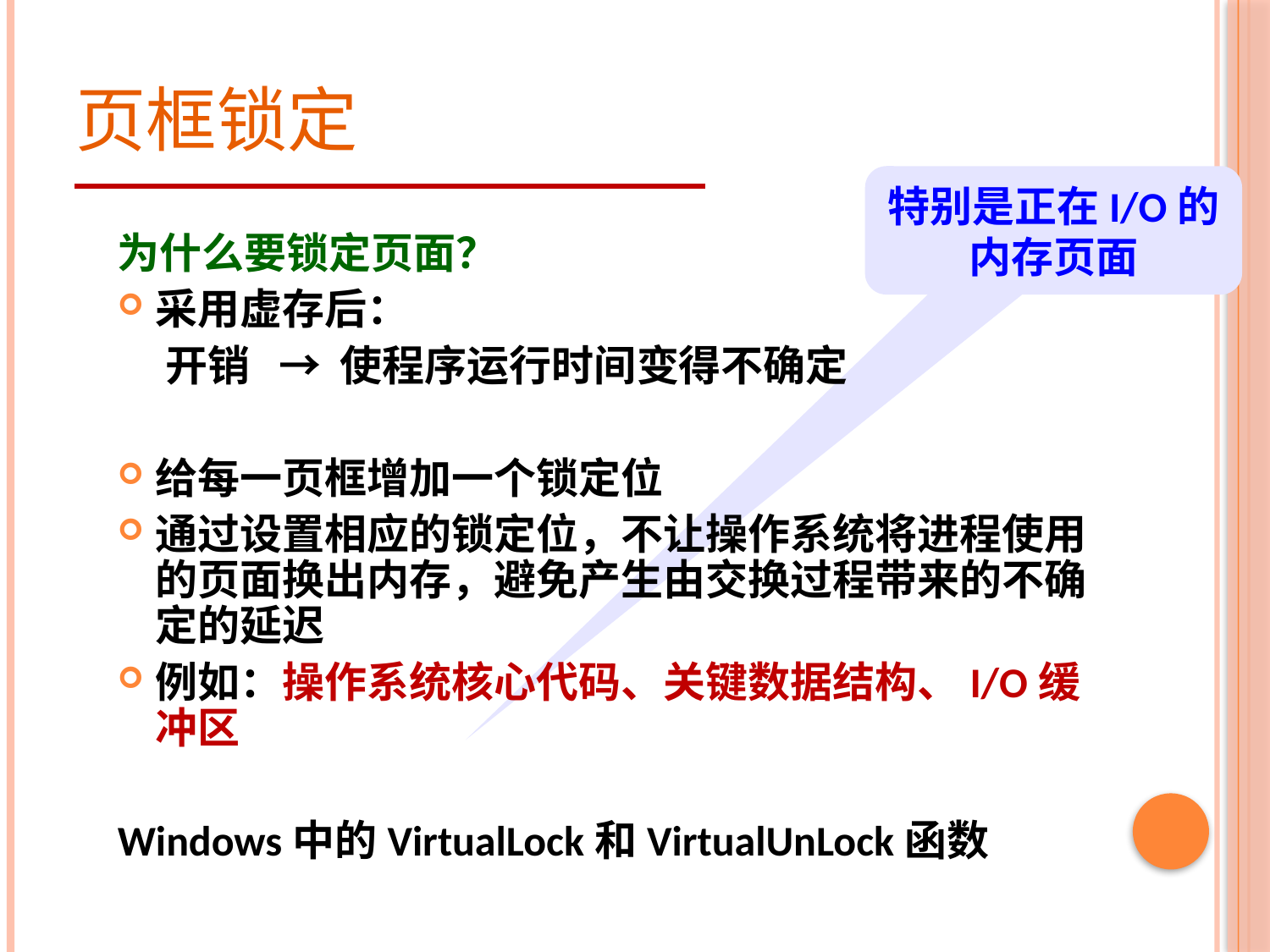

# 页框锁定
特别是正在I/O的内存页面
为什么要锁定页面？
采用虚存后：
    开销   →  使程序运行时间变得不确定

给每一页框增加一个锁定位
通过设置相应的锁定位，不让操作系统将进程使用的页面换出内存，避免产生由交换过程带来的不确定的延迟
例如：操作系统核心代码、关键数据结构、I/O缓冲区

Windows中的VirtualLock和VirtualUnLock函数